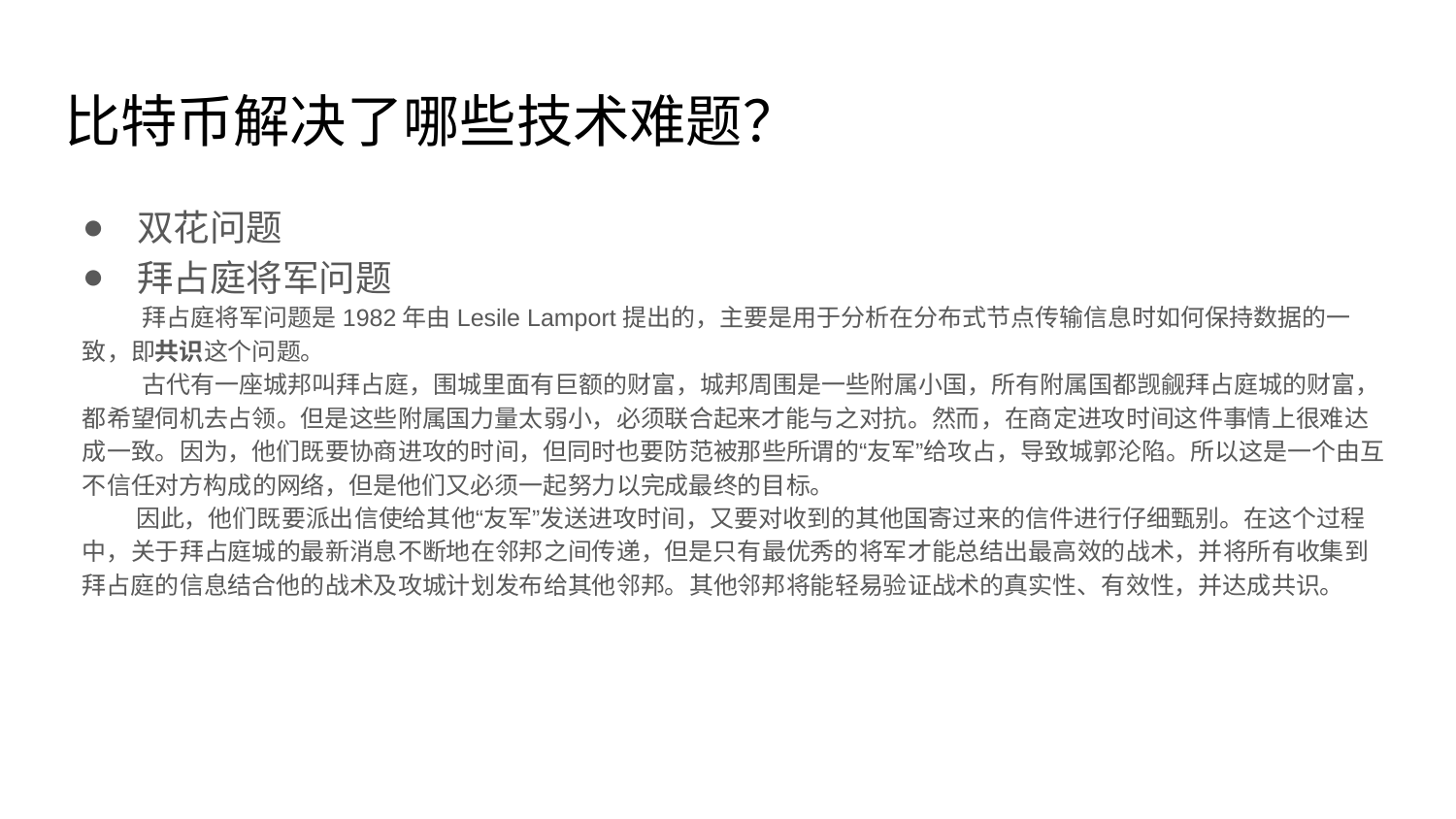

# 比特币解决了哪些技术难题？
双花问题
拜占庭将军问题
        拜占庭将军问题是1982年由Lesile Lamport提出的，主要是用于分析在分布式节点传输信息时如何保持数据的一致，即共识这个问题。
        古代有一座城邦叫拜占庭，围城里面有巨额的财富，城邦周围是一些附属小国，所有附属国都觊觎拜占庭城的财富，都希望伺机去占领。但是这些附属国力量太弱小，必须联合起来才能与之对抗。然而，在商定进攻时间这件事情上很难达成一致。因为，他们既要协商进攻的时间，但同时也要防范被那些所谓的“友军”给攻占，导致城郭沦陷。所以这是一个由互不信任对方构成的网络，但是他们又必须一起努力以完成最终的目标。
       因此，他们既要派出信使给其他“友军”发送进攻时间，又要对收到的其他国寄过来的信件进行仔细甄别。在这个过程中，关于拜占庭城的最新消息不断地在邻邦之间传递，但是只有最优秀的将军才能总结出最高效的战术，并将所有收集到拜占庭的信息结合他的战术及攻城计划发布给其他邻邦。其他邻邦将能轻易验证战术的真实性、有效性，并达成共识。